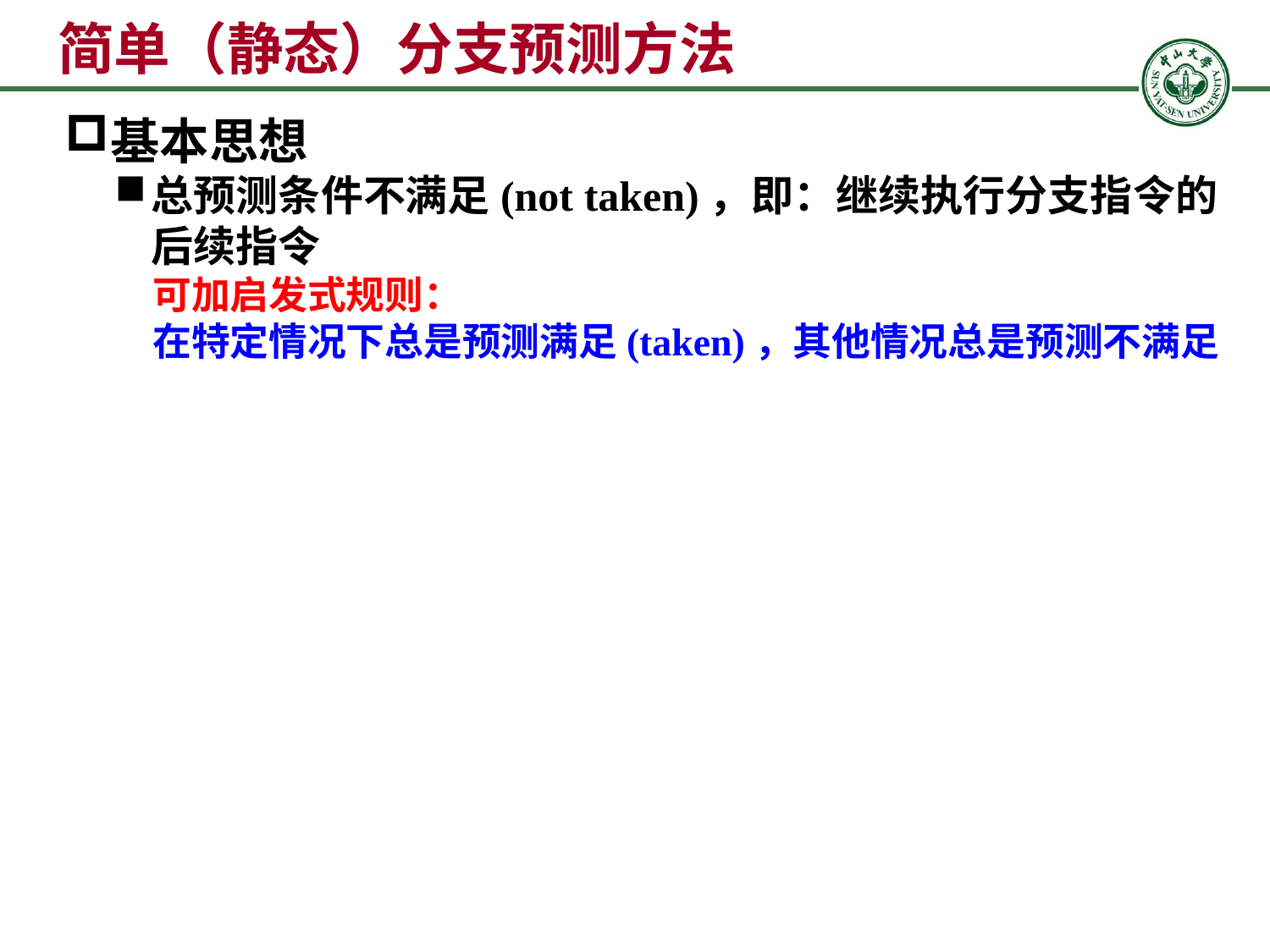

# 简单（静态）分支预测方法
基本思想
总预测条件不满足(not taken)，即：继续执行分支指令的后续指令
可加启发式规则：
在特定情况下总是预测满足(taken)，其他情况总是预测不满足